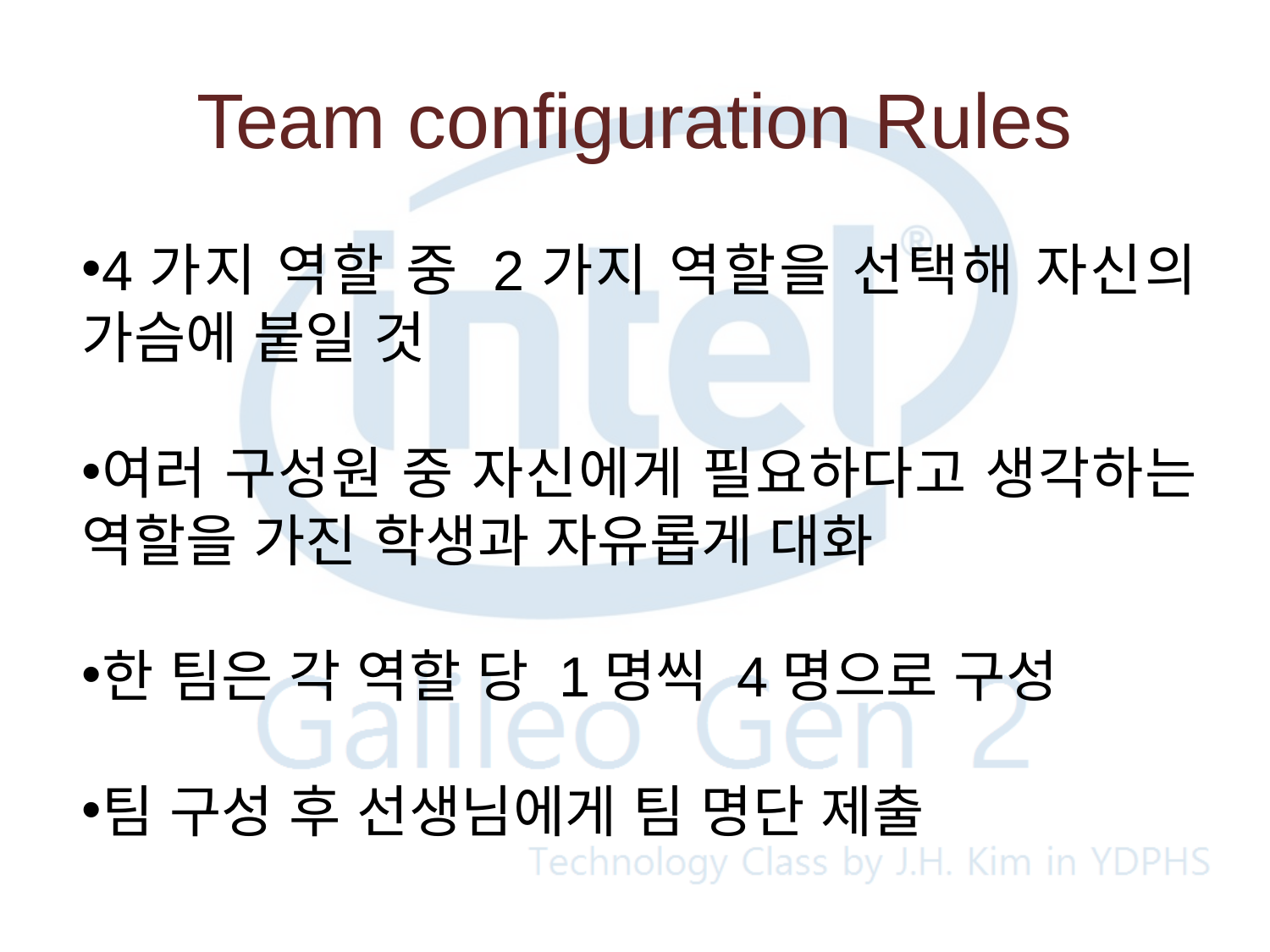

# Team configuration Rules
4가지 역할 중 2가지 역할을 선택해 자신의 가슴에 붙일 것

여러 구성원 중 자신에게 필요하다고 생각하는 역할을 가진 학생과 자유롭게 대화

한 팀은 각 역할 당 1명씩 4명으로 구성

팀 구성 후 선생님에게 팀 명단 제출